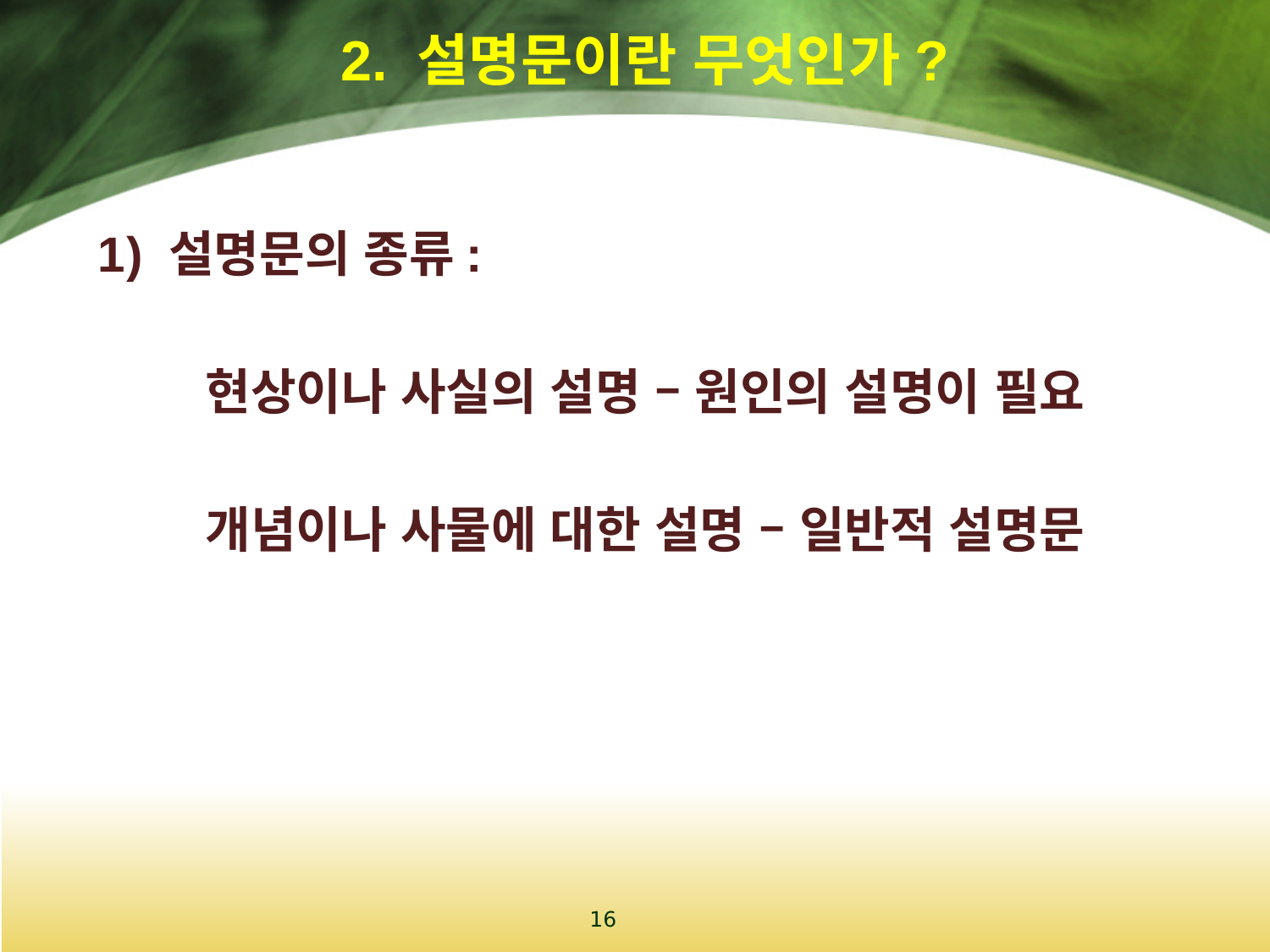

# 2. 설명문이란 무엇인가?
설명문의 종류:

       현상이나 사실의 설명 – 원인의 설명이 필요

       개념이나 사물에 대한 설명 – 일반적 설명문
16